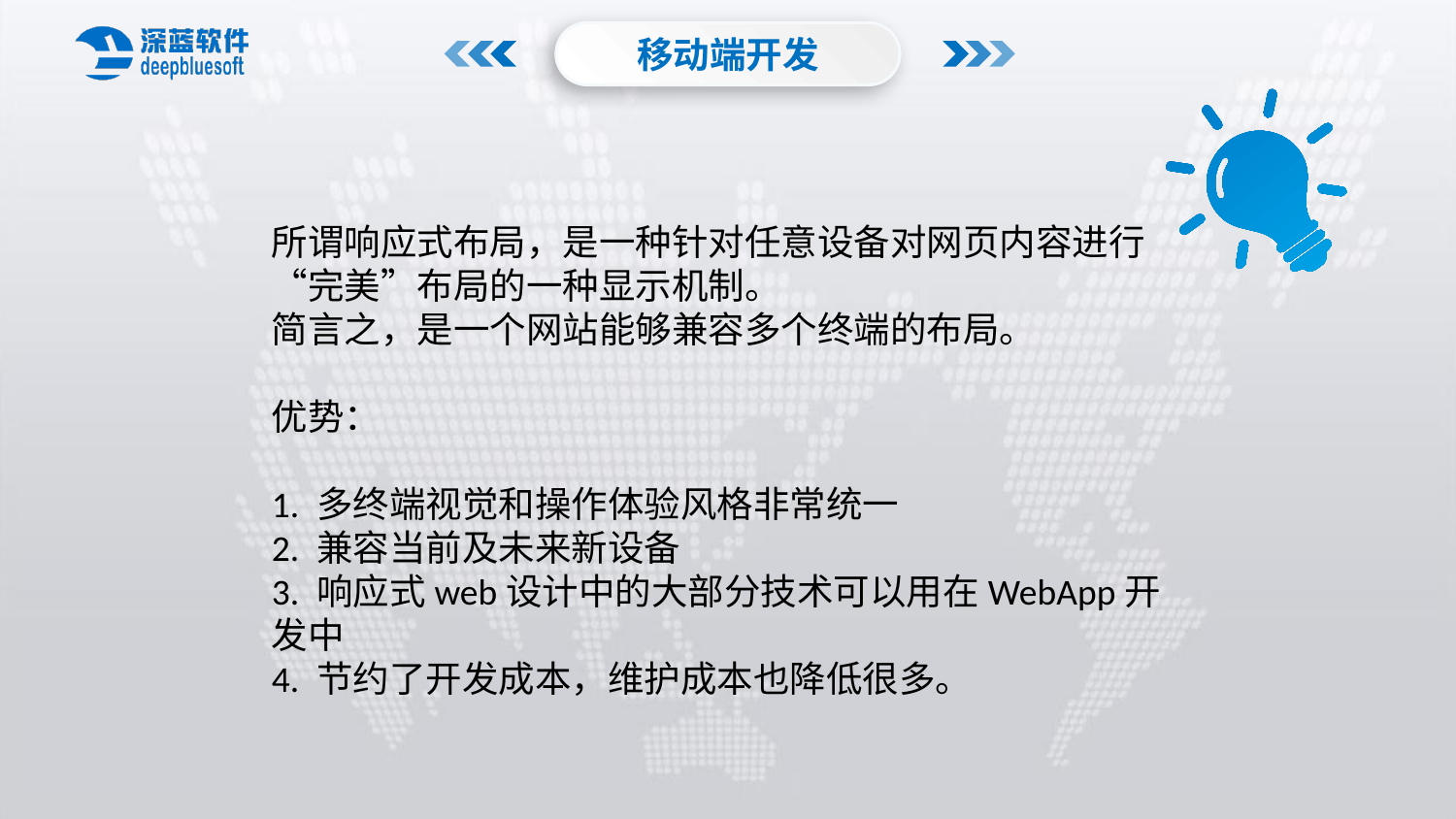

移动端开发

所谓响应式布局，是一种针对任意设备对网页内容进行“完美”布局的一种显示机制。
简言之，是一个网站能够兼容多个终端的布局。

优势：

1. 多终端视觉和操作体验风格非常统一
2. 兼容当前及未来新设备
3. 响应式web设计中的大部分技术可以用在WebApp开发中
4. 节约了开发成本，维护成本也降低很多。